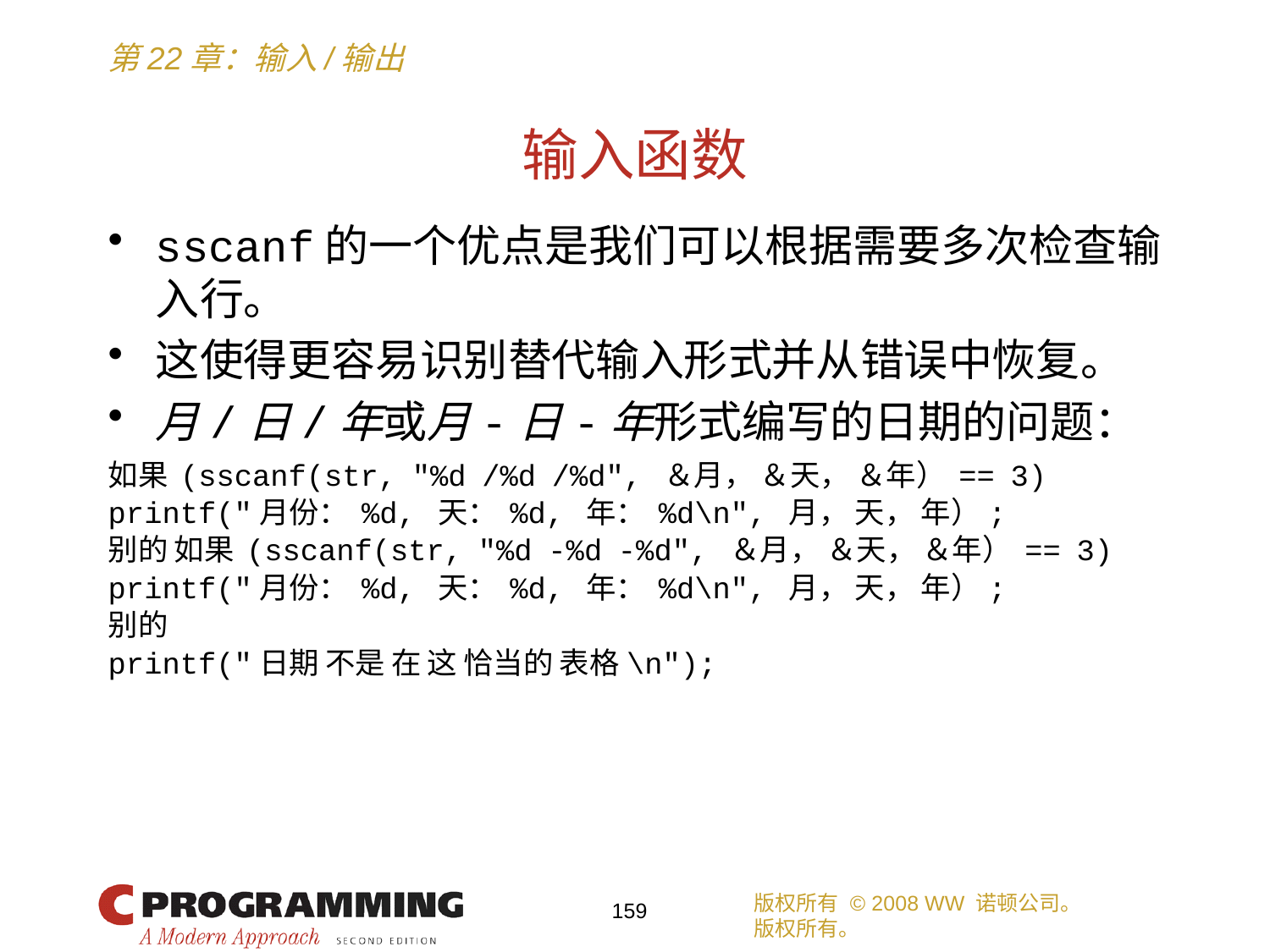

# 输入函数
sscanf的一个优点是我们可以根据需要多次检查输入行。
这使得更容易识别替代输入形式并从错误中恢复。
月/日/年或月-日-年形式编写的日期的问题：
如果 (sscanf(str, "%d /%d /%d", ＆月， ＆天， ＆年） == 3)
printf("月份： %d, 天： %d, 年： %d\n", 月， 天， 年）;
别的 如果 (sscanf(str, "%d -%d -%d", ＆月， ＆天， ＆年） == 3)
printf("月份： %d, 天： %d, 年： %d\n", 月， 天， 年）;
别的
printf("日期 不是 在 这 恰当的 表格\n");
版权所有 © 2008 WW 诺顿公司。
版权所有。
159